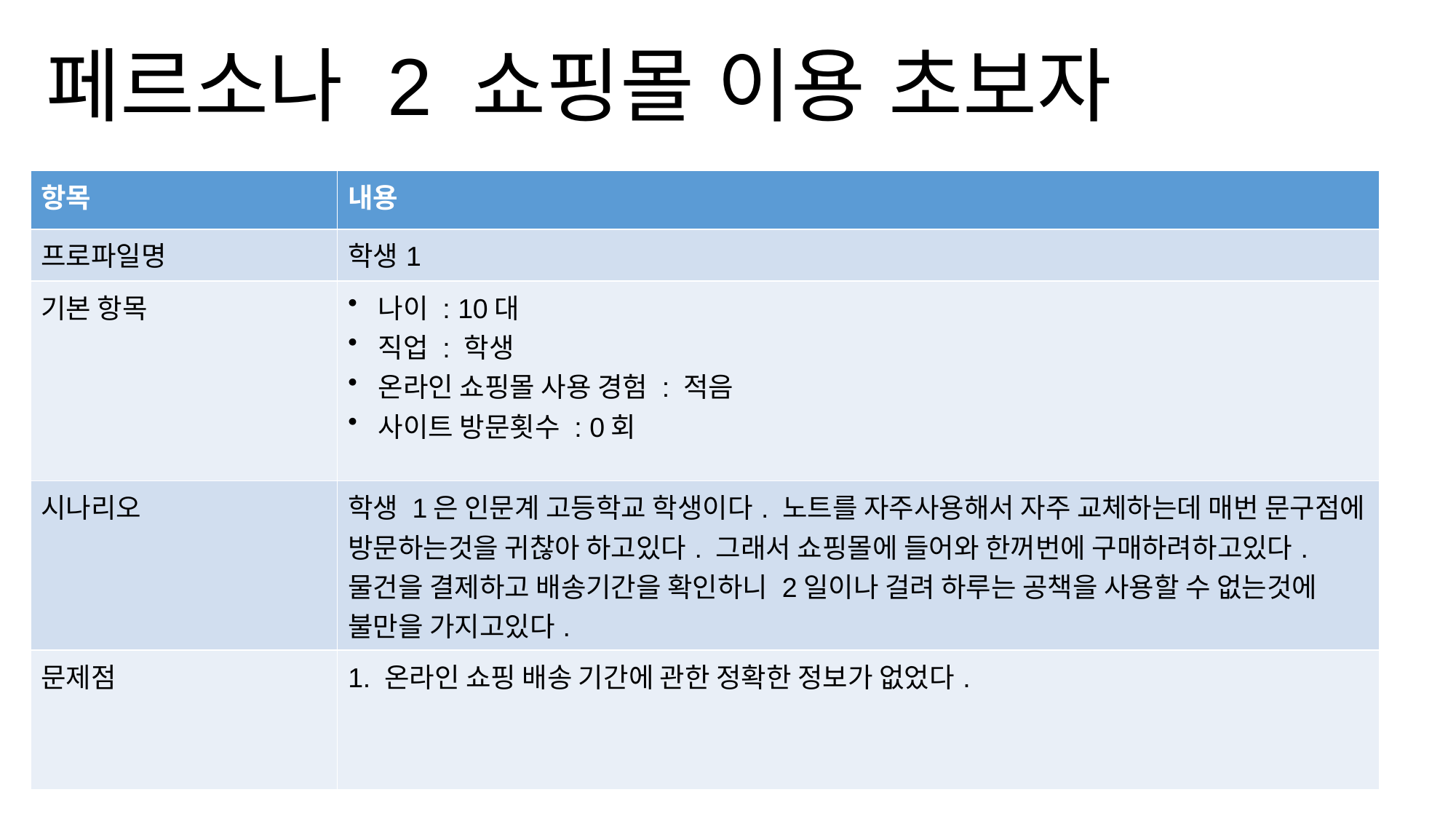

페르소나 2 쇼핑몰 이용 초보자
| 항목 | 내용 |
| --- | --- |
| 프로파일명 | 학생1 |
| 기본 항목 | 나이 : 10대 직업 : 학생 온라인 쇼핑몰 사용 경험 : 적음 사이트 방문횟수 : 0회 |
| 시나리오 | 학생 1은 인문계 고등학교 학생이다. 노트를 자주사용해서 자주 교체하는데 매번 문구점에 방문하는것을 귀찮아 하고있다. 그래서 쇼핑몰에 들어와 한꺼번에 구매하려하고있다. 물건을 결제하고 배송기간을 확인하니 2일이나 걸려 하루는 공책을 사용할 수 없는것에 불만을 가지고있다. |
| 문제점 | 1. 온라인 쇼핑 배송 기간에 관한 정확한 정보가 없었다. |
#